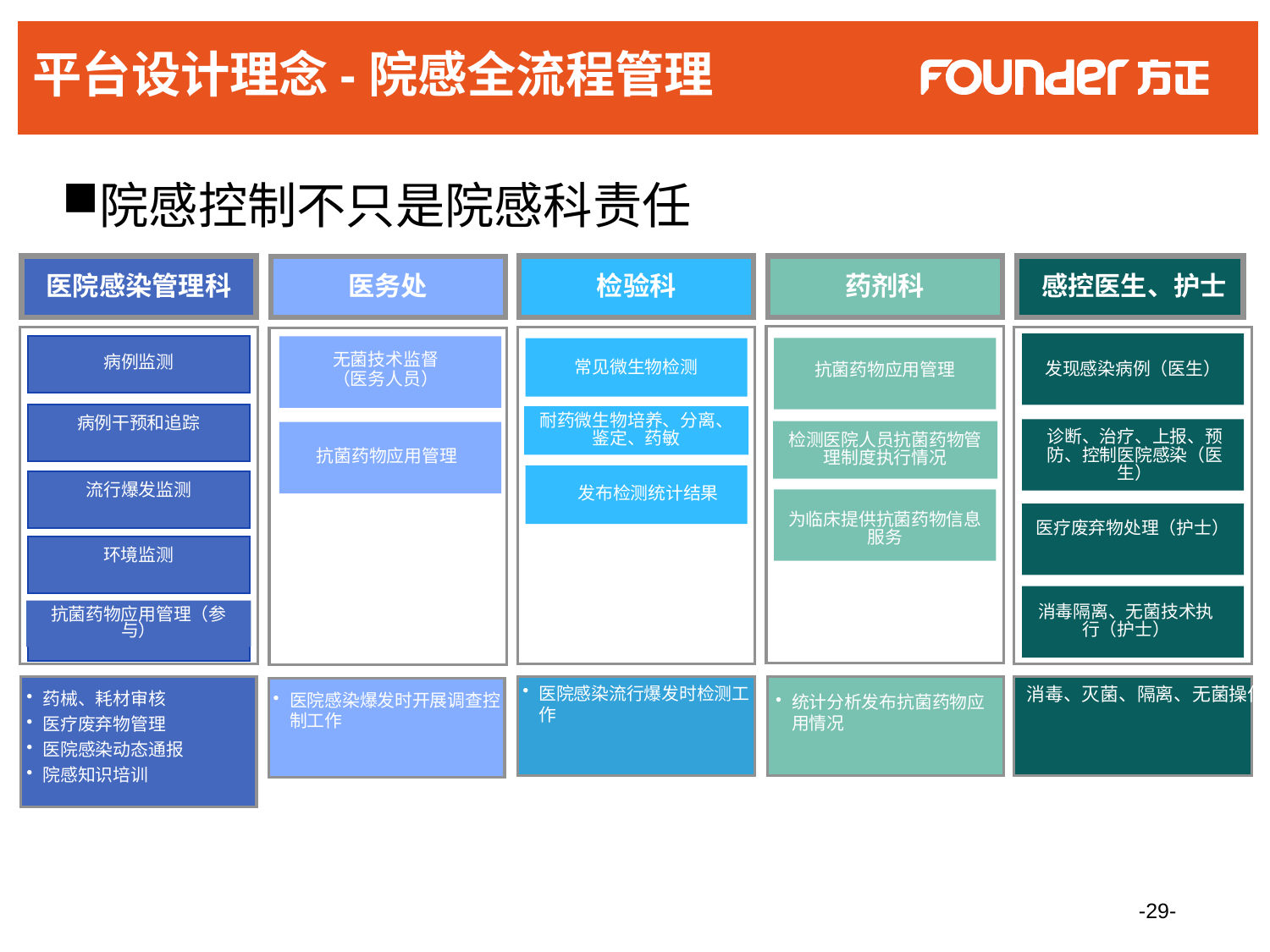

# 平台设计理念-院感全流程管理
院感控制不只是院感科责任

医院感染管理科
医务处
检验科
药剂科
感控医生、护士

常见微生物检测
耐药微生物培养、分离、鉴定、药敏

发布检测统计结果
无菌技术监督（医务人员）
病例监测
发现感染病例（医生）
抗菌药物应用管理

病例干预和追踪

检测医院人员抗菌药物管理制度执行情况

诊断、治疗、上报、预防、控制医院感染（医生）
抗菌药物应用管理

流行爆发监测

为临床提供抗菌药物信息服务
医疗废弃物处理（护士）

环境监测

消毒隔离、无菌技术执行（护士）
Analytic Research Assets
(COBRA, DIOS, TACS, etc)

抗菌药物应用管理（参与）
医院感染流行爆发时检测工作

消毒、灭菌、隔离、无菌操作

10 yrs. of services research
One of largest math departments in private industry
药械、耗材审核
医疗废弃物管理
医院感染动态通报
院感知识培训

医院感染爆发时开展调查控制工作
统计分析发布抗菌药物应用情况
www.PKU-HIT.com

29